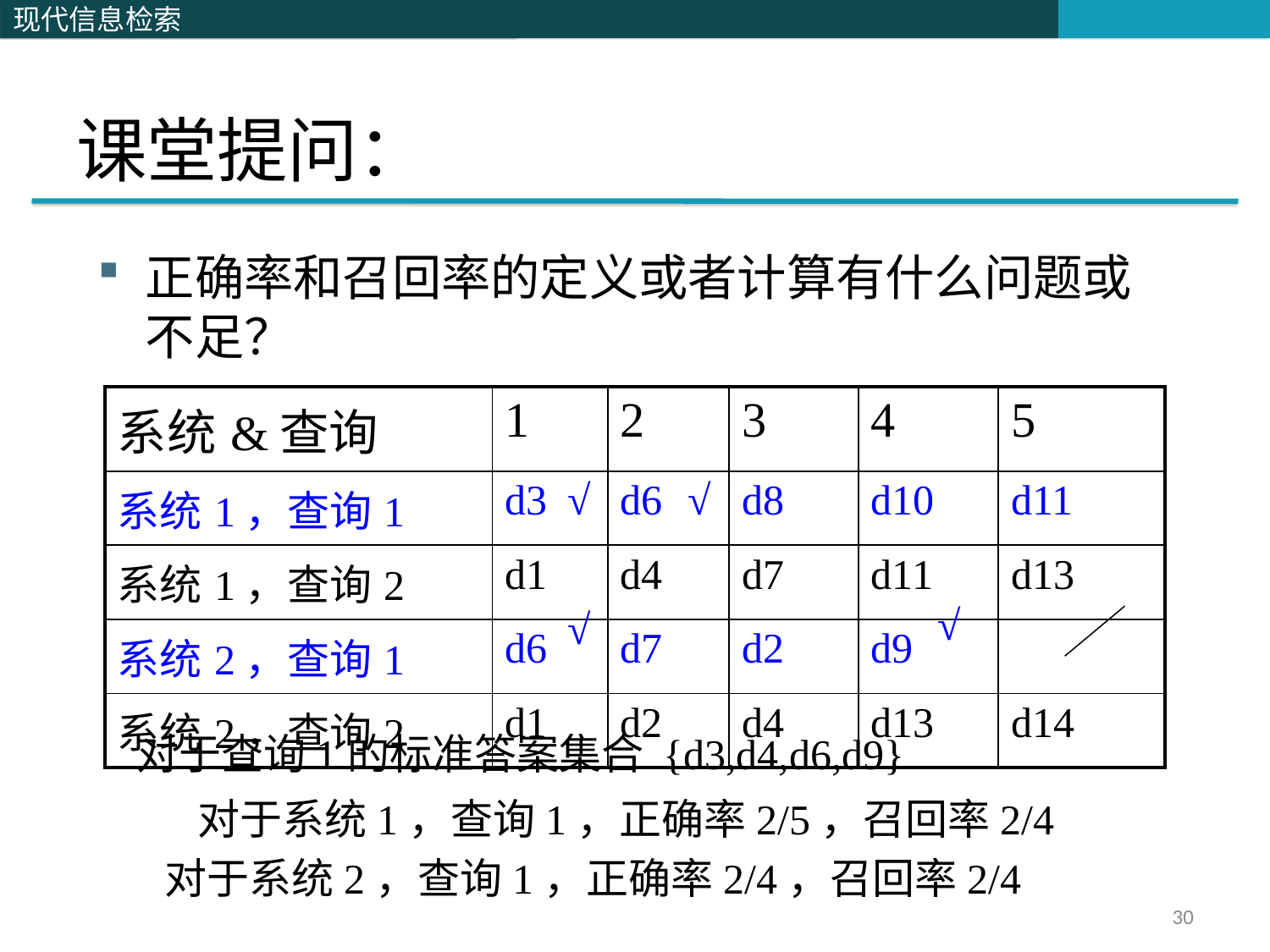

# 课堂提问：
正确率和召回率的定义或者计算有什么问题或不足？
| 系统&查询 | 1 | 2 | 3 | 4 | 5 |
| --- | --- | --- | --- | --- | --- |
| 系统1，查询1 | d3 | d6 | d8 | d10 | d11 |
| 系统1，查询2 | d1 | d4 | d7 | d11 | d13 |
| 系统2，查询1 | d6 | d7 | d2 | d9 |  |
| 系统2，查询2 | d1 | d2 | d4 | d13 | d14 |
√
√
√
√

对于查询1的标准答案集合 {d3,d4,d6,d9}
对于系统1，查询1，正确率2/5，召回率2/4
对于系统2，查询1，正确率2/4，召回率2/4
30